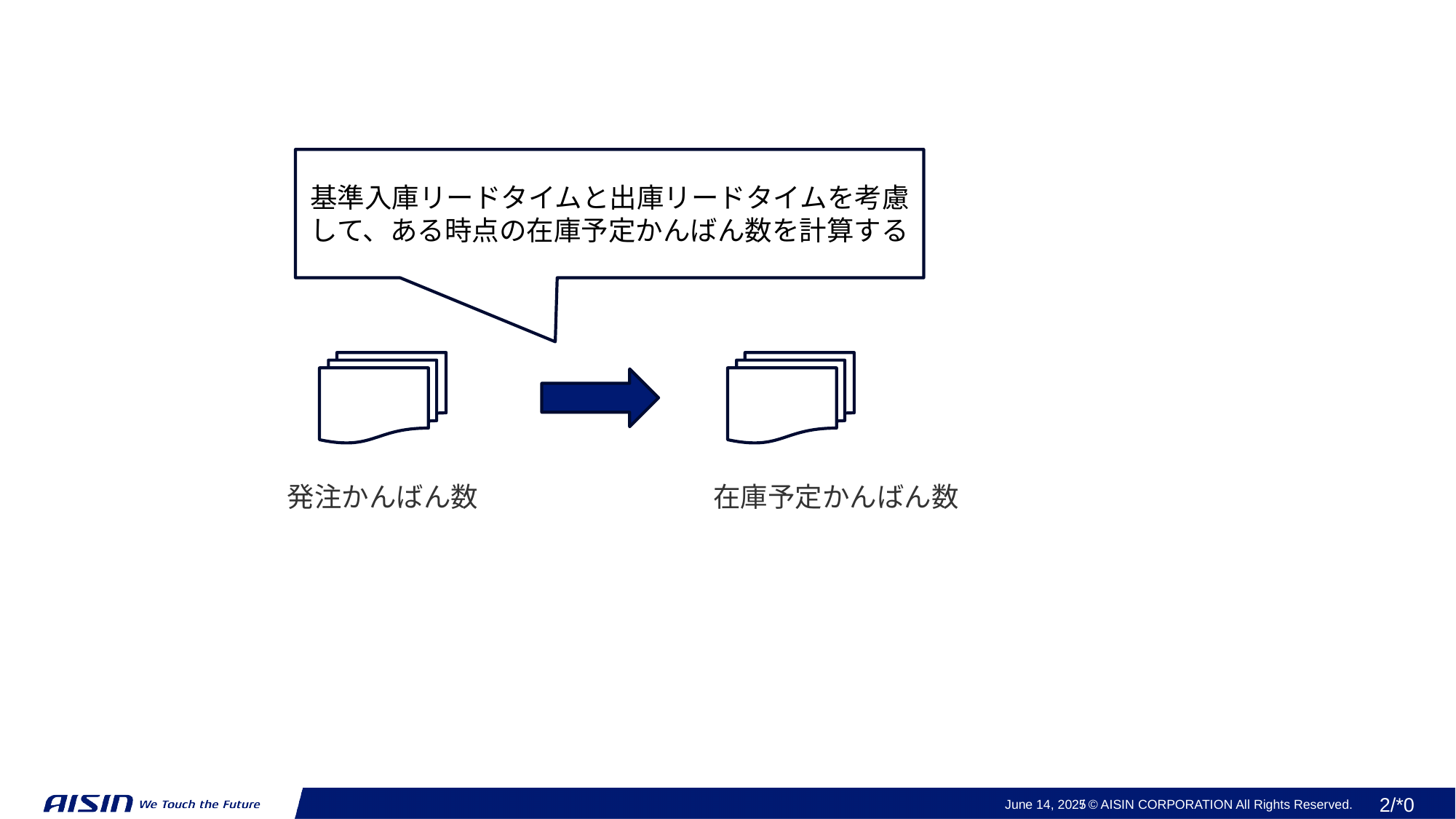

基準入庫リードタイムと出庫リードタイムを考慮して、ある時点の在庫予定かんばん数を計算する

発注かんばん数
在庫予定かんばん数
June 14, 2025